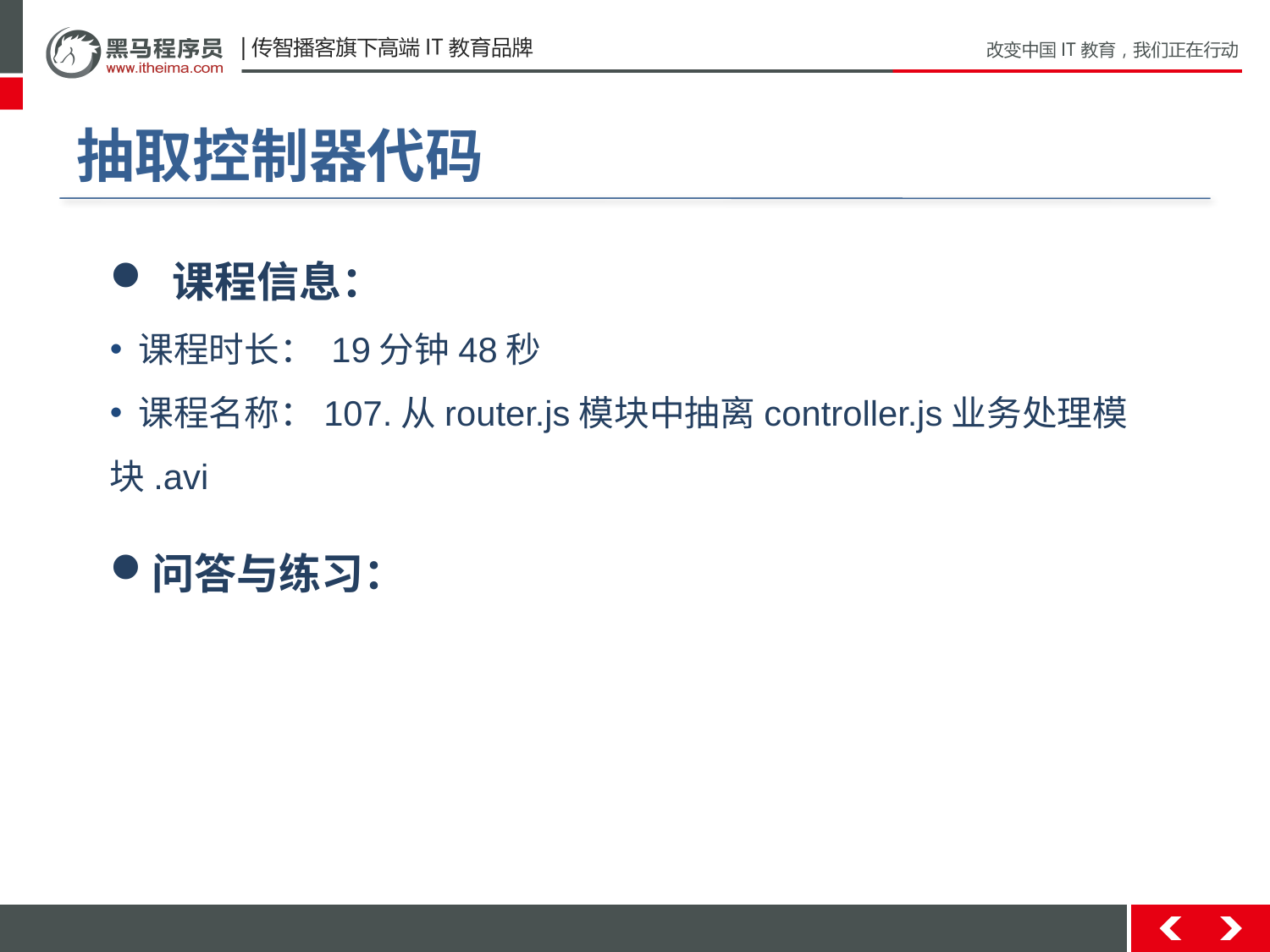

# 抽取控制器代码
 课程信息：
 课程时长： 19分钟48秒
 课程名称：107.从router.js模块中抽离controller.js业务处理模块.avi
问答与练习：